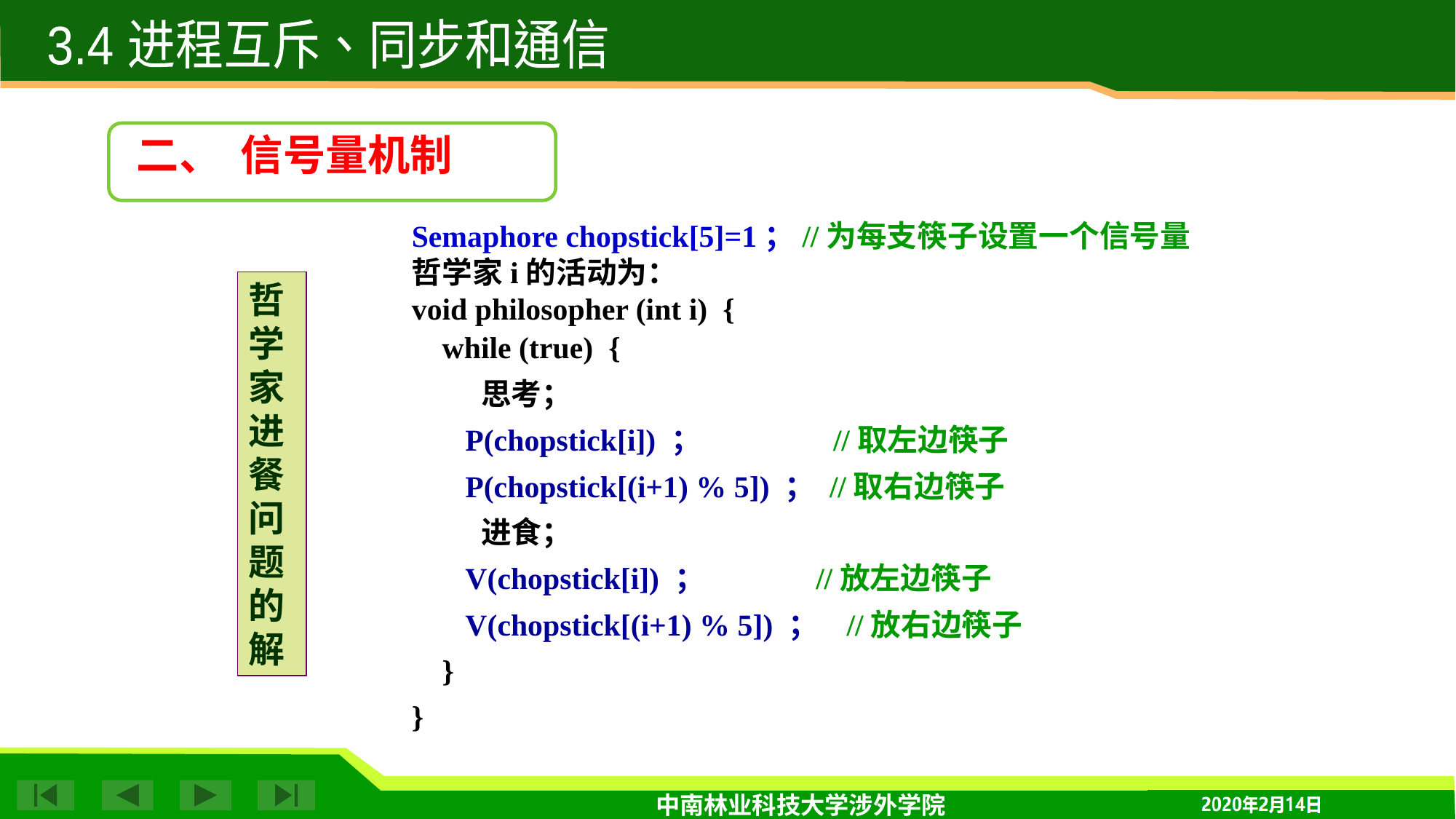

3.4 进程互斥、同步和通信
二、  信号量机制

Semaphore chopstick[5]=1；//为每支筷子设置一个信号量
哲学家i的活动为：
void philosopher (int i)  {
    while (true)  {
         思考；
       P(chopstick[i]) ；                  //取左边筷子
       P(chopstick[(i+1) % 5]) ； //取右边筷子
         进食；
       V(chopstick[i]) ；               //放左边筷子
       V(chopstick[(i+1) % 5]) ；   //放右边筷子
    }
}
哲学家进餐问题的解